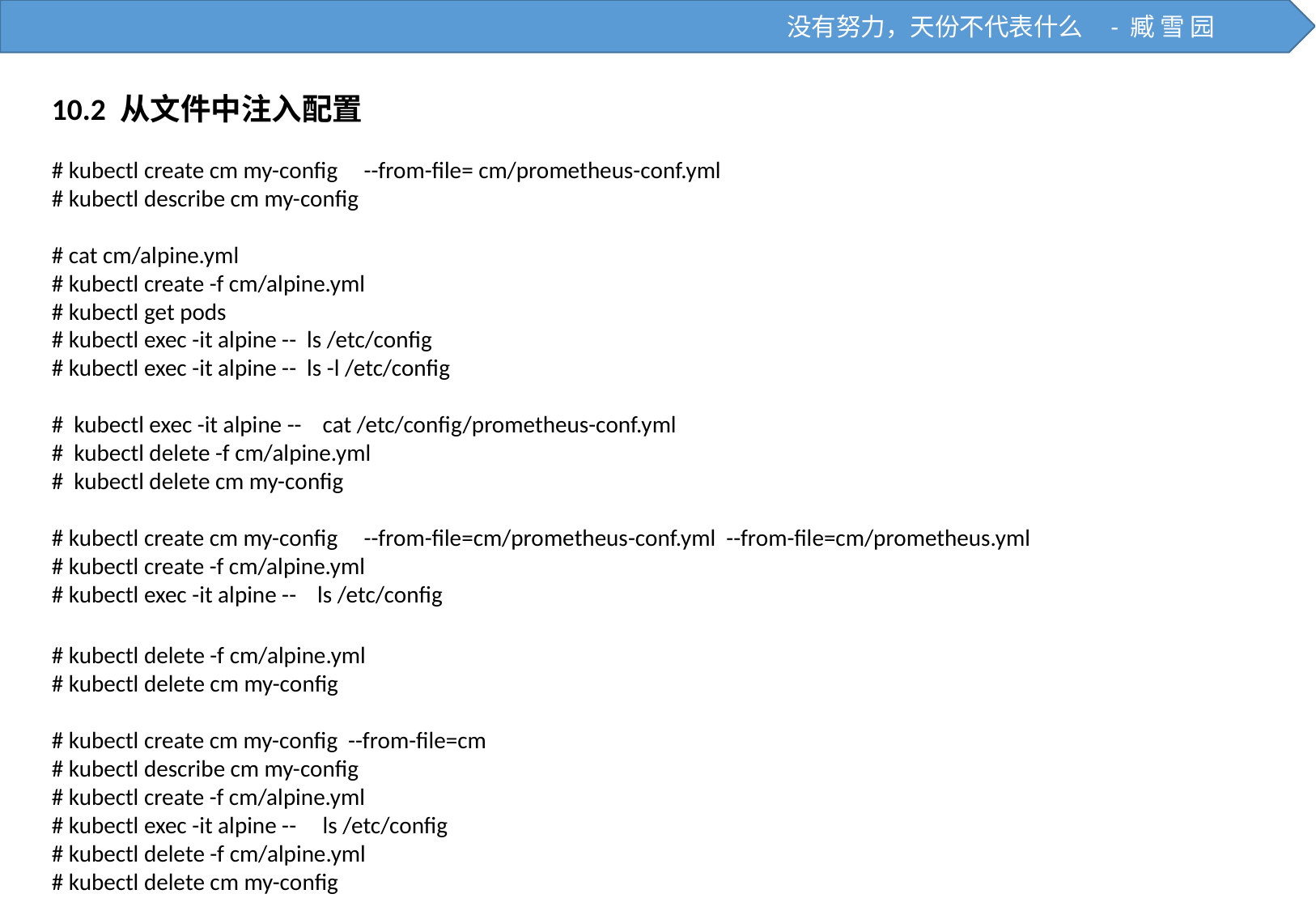

没有努力，天份不代表什么    - 臧 雪 园
10.2 从文件中注入配置

# kubectl create cm my-config     --from-file= cm/prometheus-conf.yml
# kubectl describe cm my-config

# cat cm/alpine.yml
# kubectl create -f cm/alpine.yml
# kubectl get pods
# kubectl exec -it alpine --  ls /etc/config
# kubectl exec -it alpine --  ls -l /etc/config

#  kubectl exec -it alpine --    cat /etc/config/prometheus-conf.yml
#  kubectl delete -f cm/alpine.yml
#  kubectl delete cm my-config

# kubectl create cm my-config     --from-file=cm/prometheus-conf.yml  --from-file=cm/prometheus.yml
# kubectl create -f cm/alpine.yml
# kubectl exec -it alpine --    ls /etc/config

# kubectl delete -f cm/alpine.yml
# kubectl delete cm my-config

# kubectl create cm my-config  --from-file=cm
# kubectl describe cm my-config
# kubectl create -f cm/alpine.yml
# kubectl exec -it alpine --     ls /etc/config
# kubectl delete -f cm/alpine.yml
# kubectl delete cm my-config